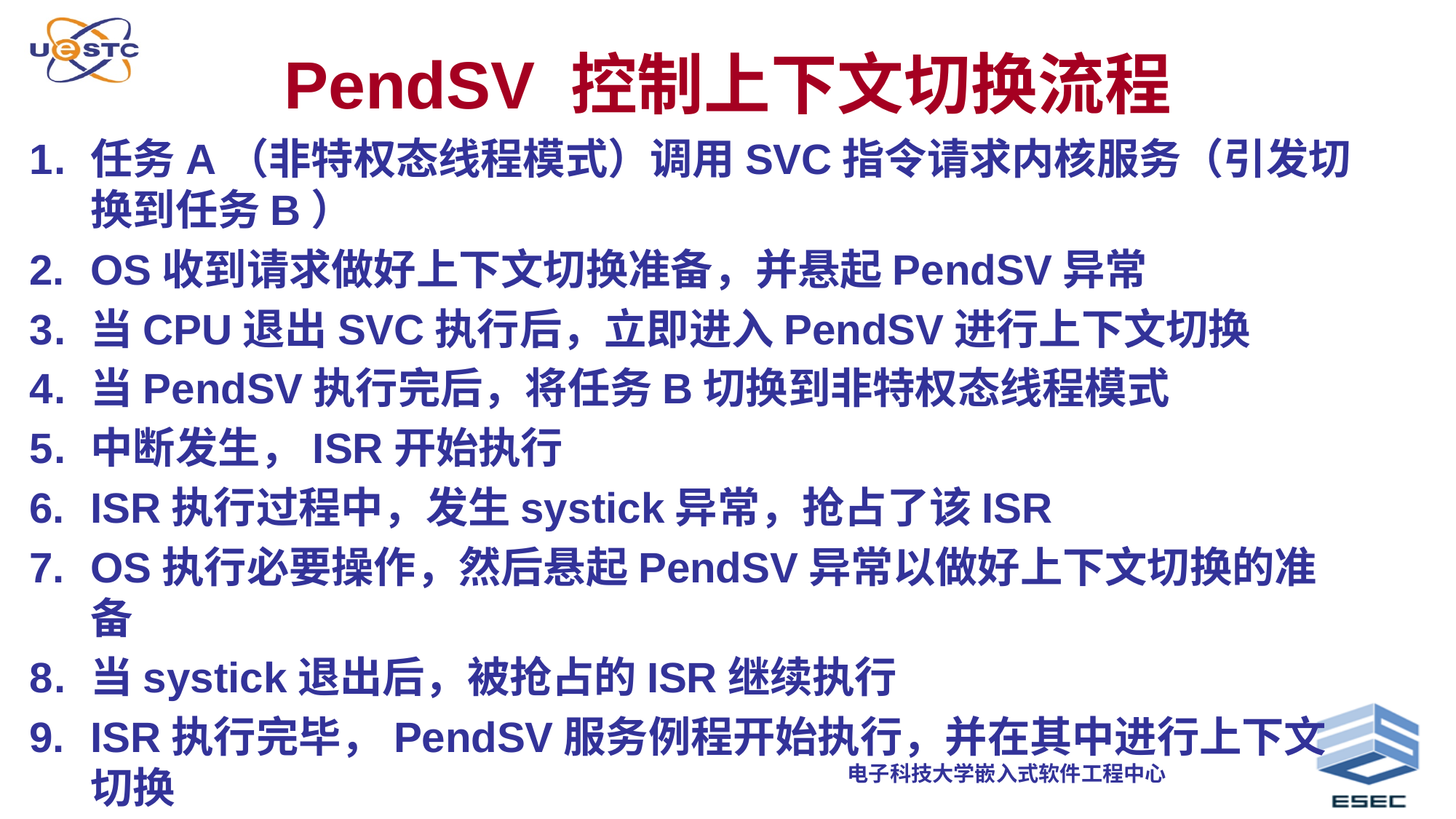

# PendSV 控制上下文切换流程
任务A（非特权态线程模式）调用SVC指令请求内核服务（引发切换到任务B）
OS收到请求做好上下文切换准备，并悬起PendSV异常
当CPU退出SVC执行后，立即进入PendSV进行上下文切换
当PendSV执行完后，将任务B切换到非特权态线程模式
中断发生，ISR开始执行
ISR执行过程中，发生systick异常，抢占了该ISR
OS执行必要操作，然后悬起PendSV异常以做好上下文切换的准备
当systick退出后，被抢占的ISR继续执行
ISR执行完毕，PendSV服务例程开始执行，并在其中进行上下文切换
PendSV执行完毕，回到任务A，切换到非特权态线程模式